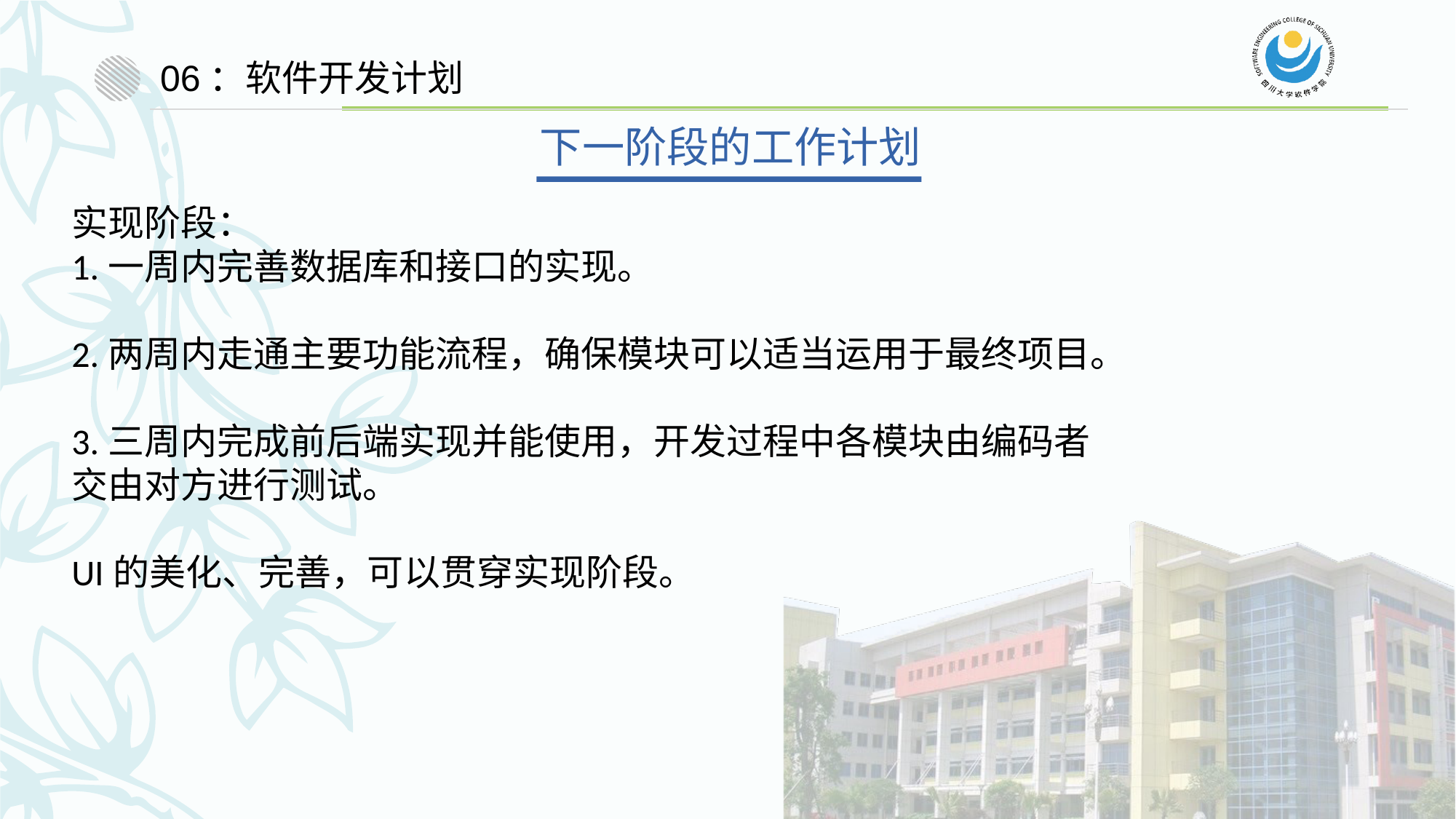

06：软件开发计划

下一阶段的工作计划

实现阶段：
1.一周内完善数据库和接口的实现。

2.两周内走通主要功能流程，确保模块可以适当运用于最终项目。

3.三周内完成前后端实现并能使用，开发过程中各模块由编码者
交由对方进行测试。

UI的美化、完善，可以贯穿实现阶段。